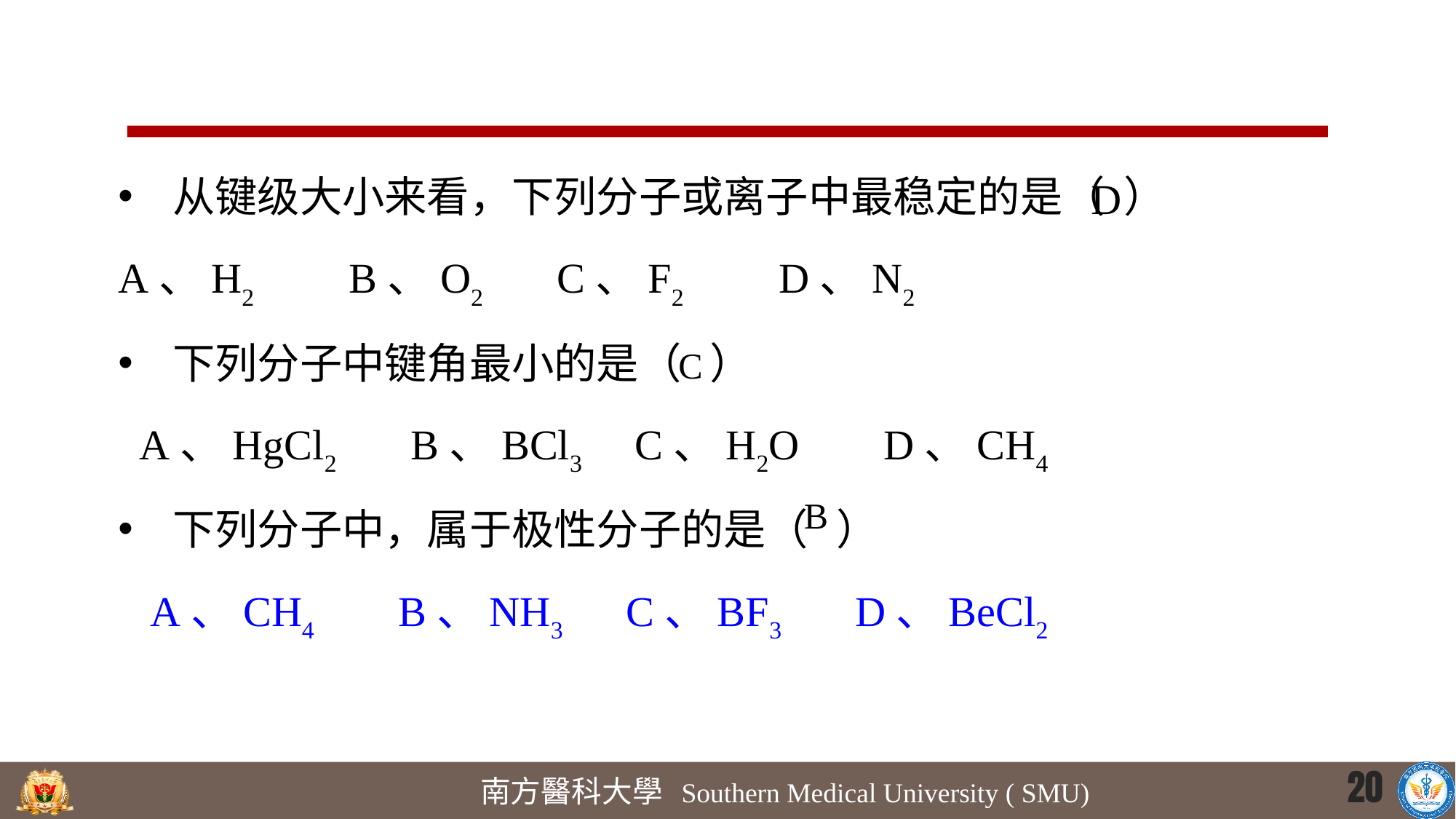

从键级大小来看，下列分子或离子中最稳定的是（  ）
A、H2         B、O2       C、F2         D、N2
下列分子中键角最小的是（   ）
  A、HgCl2       B、BCl3     C、H2O        D、CH4
下列分子中，属于极性分子的是（   ）
A、CH4        B、NH3      C、BF3       D、BeCl2
D
C
B

20